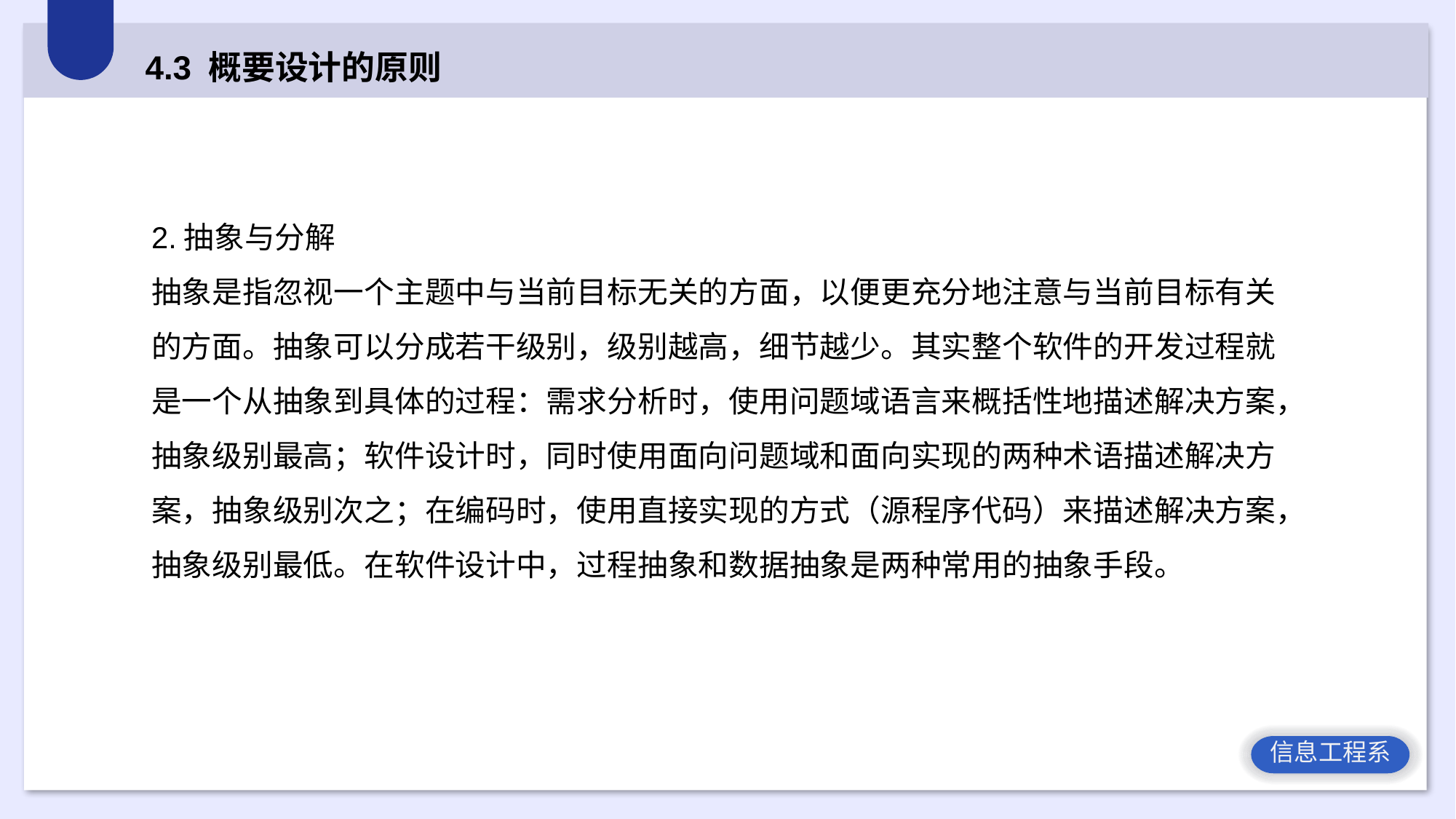

4.3 概要设计的原则
2.抽象与分解
抽象是指忽视一个主题中与当前目标无关的方面，以便更充分地注意与当前目标有关的方面。抽象可以分成若干级别，级别越高，细节越少。其实整个软件的开发过程就是一个从抽象到具体的过程：需求分析时，使用问题域语言来概括性地描述解决方案，抽象级别最高；软件设计时，同时使用面向问题域和面向实现的两种术语描述解决方案，抽象级别次之；在编码时，使用直接实现的方式（源程序代码）来描述解决方案，抽象级别最低。在软件设计中，过程抽象和数据抽象是两种常用的抽象手段。